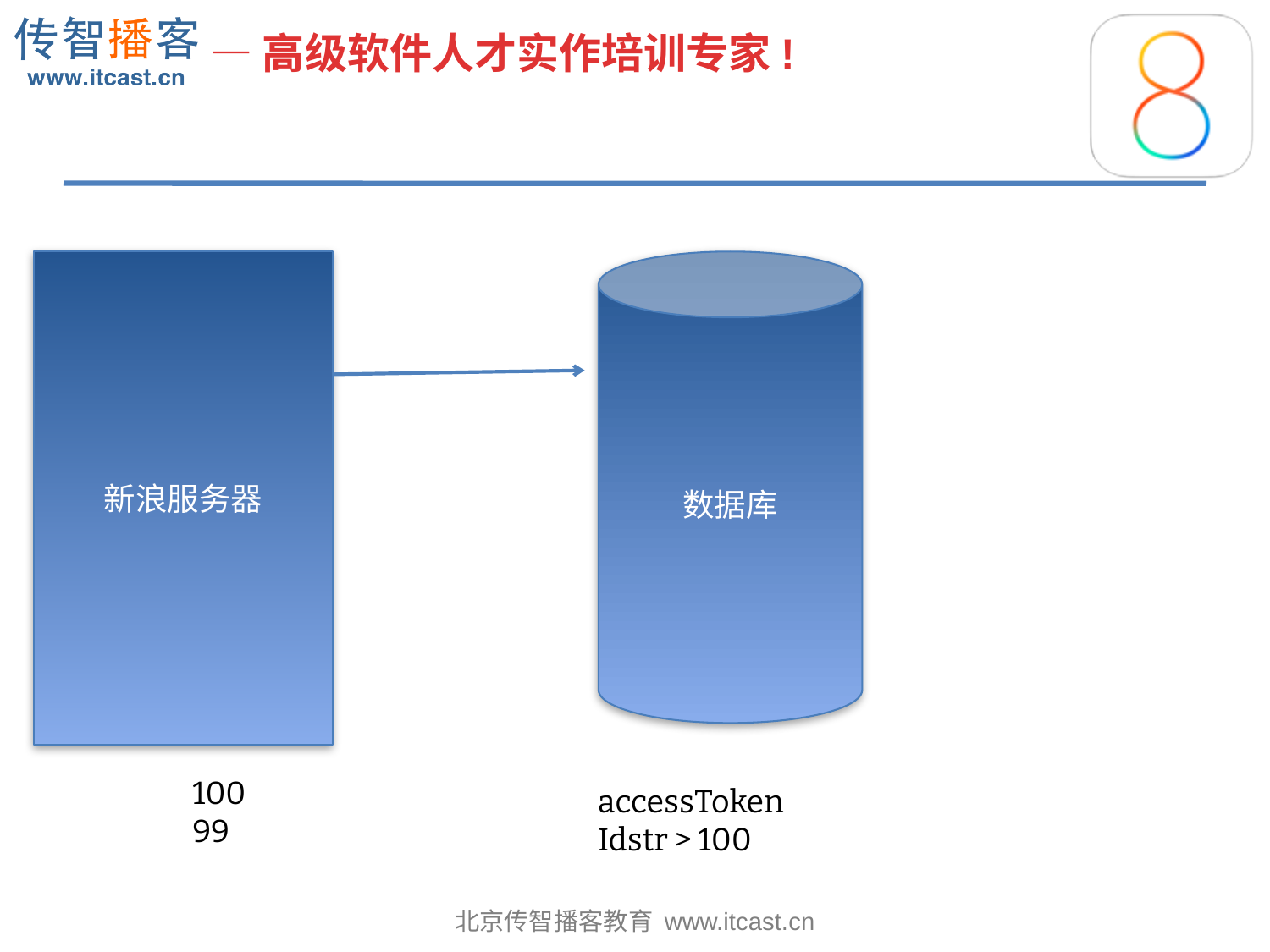

#
新浪服务器
数据库
100
99
accessToken
Idstr > 100